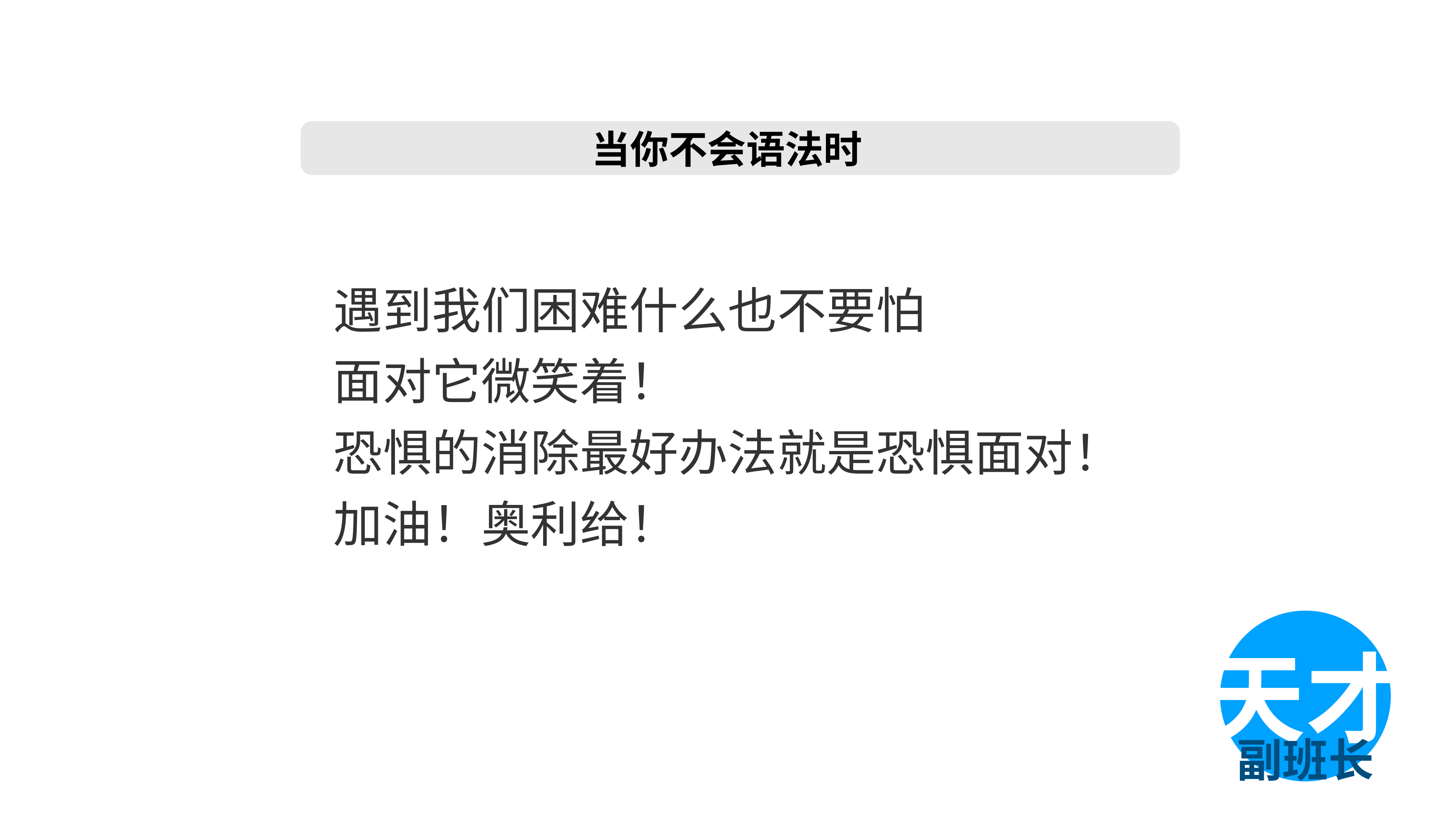

当你不会语法时

遇到我们困难什么也不要怕
面对它微笑着！
恐惧的消除最好办法就是恐惧面对！
加油！奥利给！